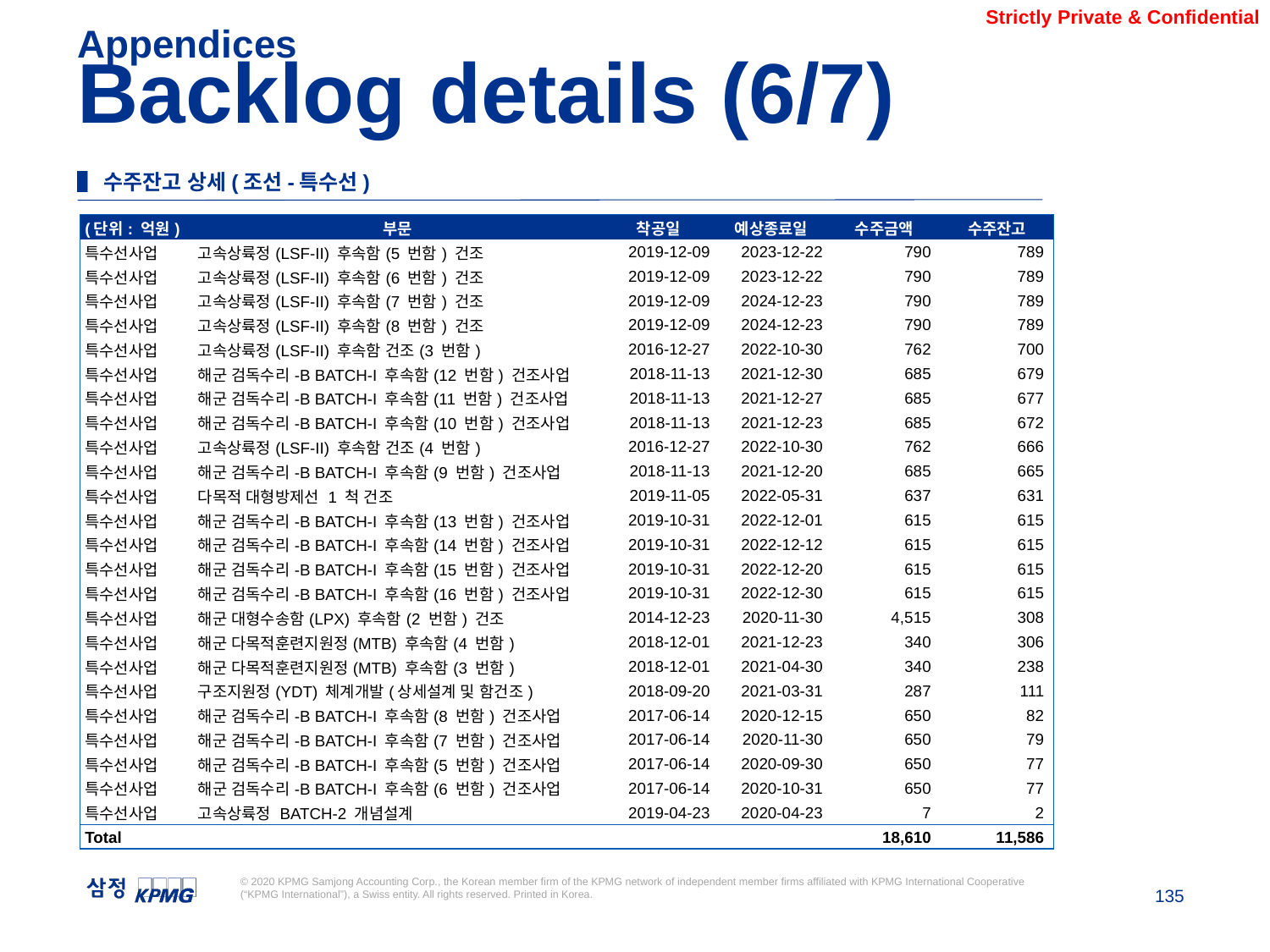

Appendices
Backlog details (6/7)
▌수주잔고 상세(조선-특수선)

| (단위: 억원) | 부문 | 착공일 | 예상종료일 | 수주금액 | 수주잔고 |
| --- | --- | --- | --- | --- | --- |
| 특수선사업 | 고속상륙정(LSF-II) 후속함(5 번함) 건조 | 2019-12-09 | 2023-12-22 | 790 | 789 |
| 특수선사업 | 고속상륙정(LSF-II) 후속함(6 번함) 건조 | 2019-12-09 | 2023-12-22 | 790 | 789 |
| 특수선사업 | 고속상륙정(LSF-II) 후속함(7 번함) 건조 | 2019-12-09 | 2024-12-23 | 790 | 789 |
| 특수선사업 | 고속상륙정(LSF-II) 후속함(8 번함) 건조 | 2019-12-09 | 2024-12-23 | 790 | 789 |
| 특수선사업 | 고속상륙정(LSF-II) 후속함 건조(3 번함) | 2016-12-27 | 2022-10-30 | 762 | 700 |
| 특수선사업 | 해군 검독수리-B BATCH-I 후속함(12 번함) 건조사업 | 2018-11-13 | 2021-12-30 | 685 | 679 |
| 특수선사업 | 해군 검독수리-B BATCH-I 후속함(11 번함) 건조사업 | 2018-11-13 | 2021-12-27 | 685 | 677 |
| 특수선사업 | 해군 검독수리-B BATCH-I 후속함(10 번함) 건조사업 | 2018-11-13 | 2021-12-23 | 685 | 672 |
| 특수선사업 | 고속상륙정(LSF-II) 후속함 건조(4 번함) | 2016-12-27 | 2022-10-30 | 762 | 666 |
| 특수선사업 | 해군 검독수리-B BATCH-I 후속함(9 번함) 건조사업 | 2018-11-13 | 2021-12-20 | 685 | 665 |
| 특수선사업 | 다목적 대형방제선 1 척 건조 | 2019-11-05 | 2022-05-31 | 637 | 631 |
| 특수선사업 | 해군 검독수리-B BATCH-I 후속함(13 번함) 건조사업 | 2019-10-31 | 2022-12-01 | 615 | 615 |
| 특수선사업 | 해군 검독수리-B BATCH-I 후속함(14 번함) 건조사업 | 2019-10-31 | 2022-12-12 | 615 | 615 |
| 특수선사업 | 해군 검독수리-B BATCH-I 후속함(15 번함) 건조사업 | 2019-10-31 | 2022-12-20 | 615 | 615 |
| 특수선사업 | 해군 검독수리-B BATCH-I 후속함(16 번함) 건조사업 | 2019-10-31 | 2022-12-30 | 615 | 615 |
| 특수선사업 | 해군 대형수송함(LPX) 후속함(2 번함) 건조 | 2014-12-23 | 2020-11-30 | 4,515 | 308 |
| 특수선사업 | 해군 다목적훈련지원정(MTB) 후속함(4 번함) | 2018-12-01 | 2021-12-23 | 340 | 306 |
| 특수선사업 | 해군 다목적훈련지원정(MTB) 후속함(3 번함) | 2018-12-01 | 2021-04-30 | 340 | 238 |
| 특수선사업 | 구조지원정(YDT) 체계개발(상세설계 및 함건조) | 2018-09-20 | 2021-03-31 | 287 | 111 |
| 특수선사업 | 해군 검독수리-B BATCH-I 후속함(8 번함) 건조사업 | 2017-06-14 | 2020-12-15 | 650 | 82 |
| 특수선사업 | 해군 검독수리-B BATCH-I 후속함(7 번함) 건조사업 | 2017-06-14 | 2020-11-30 | 650 | 79 |
| 특수선사업 | 해군 검독수리-B BATCH-I 후속함(5 번함) 건조사업 | 2017-06-14 | 2020-09-30 | 650 | 77 |
| 특수선사업 | 해군 검독수리-B BATCH-I 후속함(6 번함) 건조사업 | 2017-06-14 | 2020-10-31 | 650 | 77 |
| 특수선사업 | 고속상륙정 BATCH-2 개념설계 | 2019-04-23 | 2020-04-23 | 7 | 2 |
| Total |  |  |  | 18,610 | 11,586 |